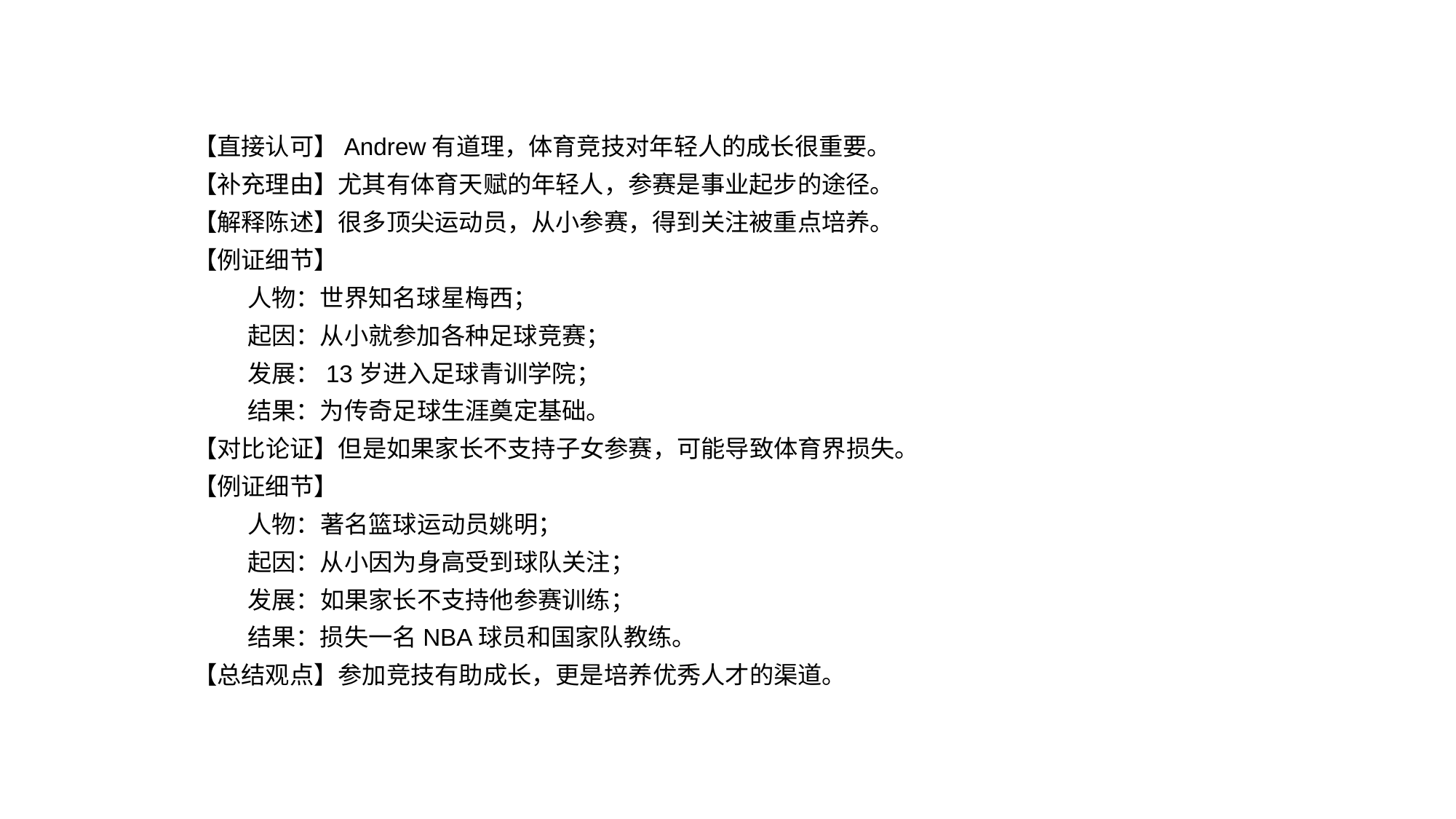

【直接认可】Andrew有道理，体育竞技对年轻人的成长很重要。
【补充理由】尤其有体育天赋的年轻人，参赛是事业起步的途径。
【解释陈述】很多顶尖运动员，从小参赛，得到关注被重点培养。
【例证细节】
人物：世界知名球星梅西；
起因：从小就参加各种足球竞赛；
发展：13岁进入足球青训学院；
结果：为传奇足球生涯奠定基础。
【对比论证】但是如果家长不支持子女参赛，可能导致体育界损失。
【例证细节】
人物：著名篮球运动员姚明；
起因：从小因为身高受到球队关注；
发展：如果家长不支持他参赛训练；
结果：损失一名NBA球员和国家队教练。
【总结观点】参加竞技有助成长，更是培养优秀人才的渠道。